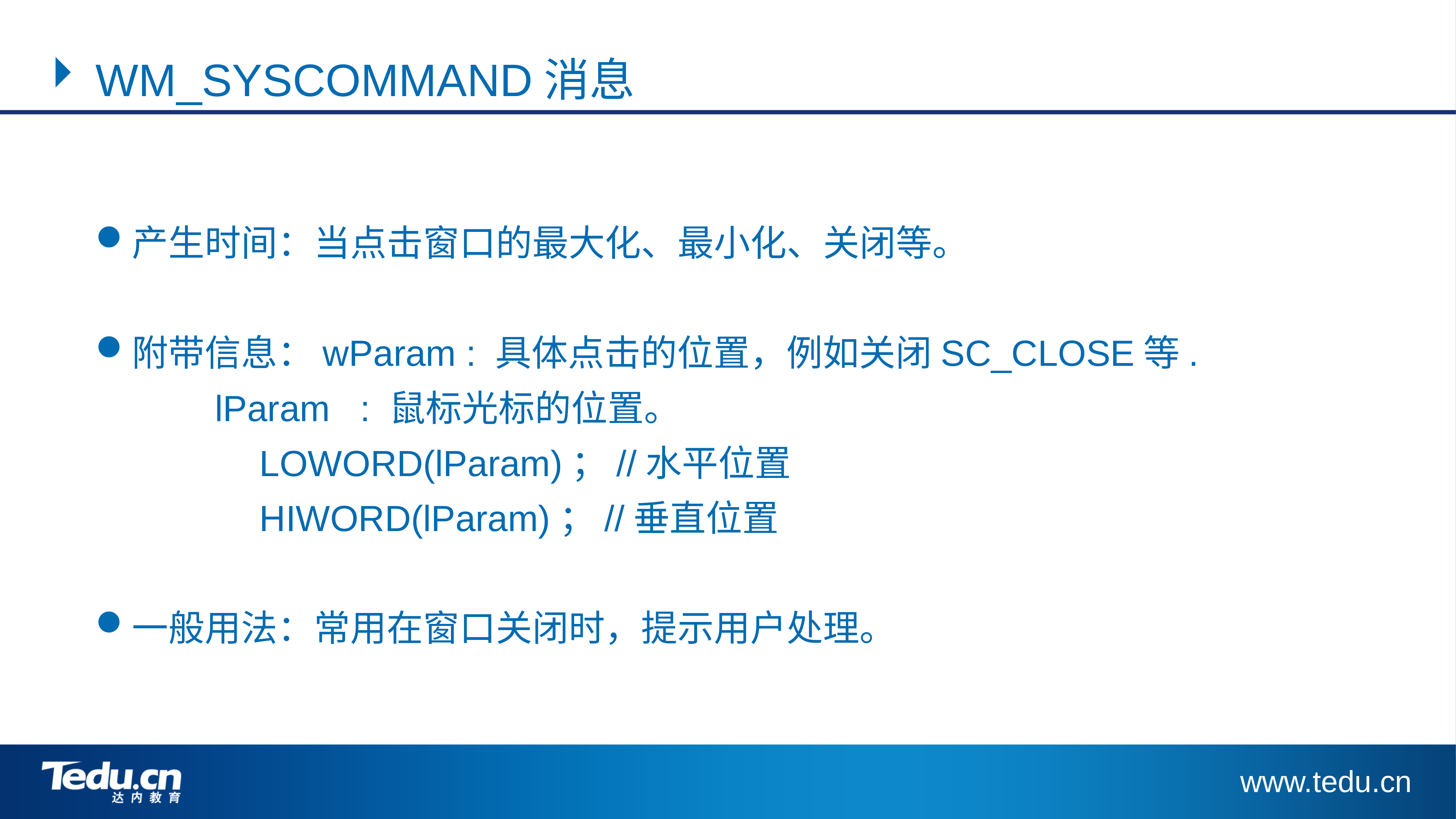

WM_SYSCOMMAND消息

产生时间：当点击窗口的最大化、最小化、关闭等。

附带信息：wParam : 具体点击的位置，例如关闭SC_CLOSE等.
		 lParam   : 鼠标光标的位置。
			LOWORD(lParam)；//水平位置
			HIWORD(lParam)；//垂直位置

一般用法：常用在窗口关闭时，提示用户处理。